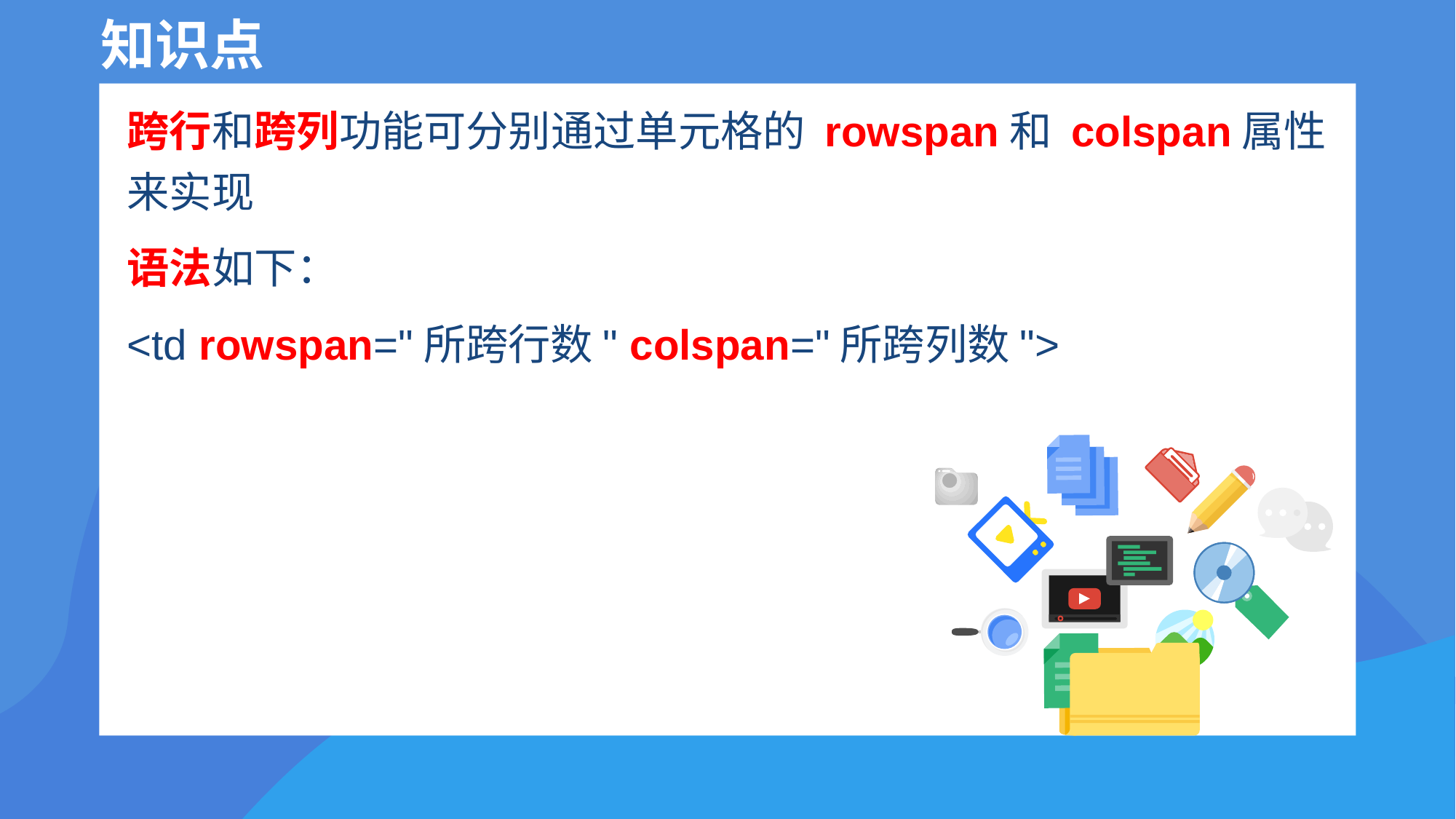

# 知识点
跨行和跨列功能可分别通过单元格的 rowspan和 colspan属性来实现
语法如下：
<td rowspan="所跨行数" colspan="所跨列数">